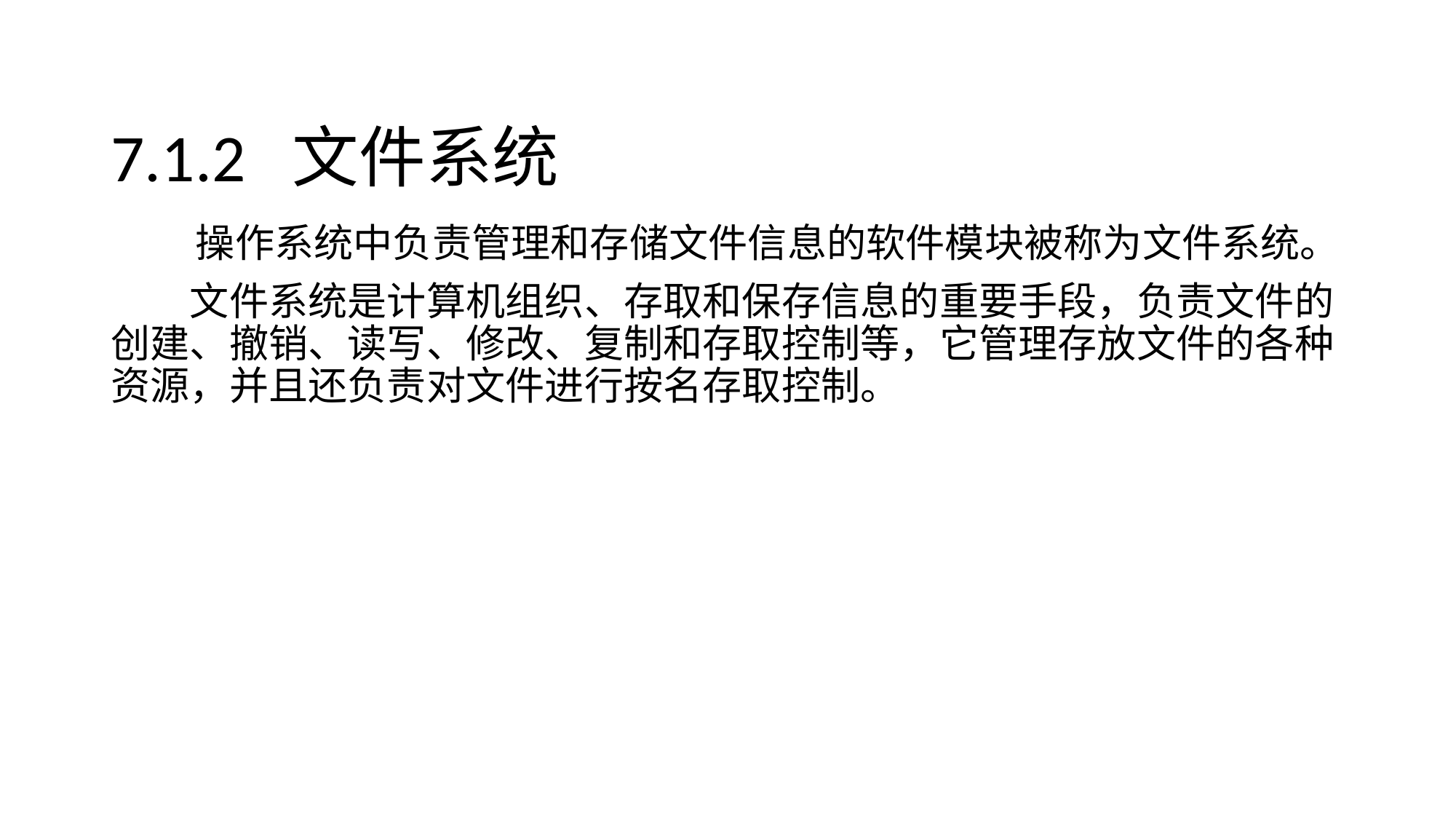

7.1.2  文件系统
    　操作系统中负责管理和存储文件信息的软件模块被称为文件系统。
　　文件系统是计算机组织、存取和保存信息的重要手段，负责文件的创建、撤销、读写、修改、复制和存取控制等，它管理存放文件的各种资源，并且还负责对文件进行按名存取控制。
6